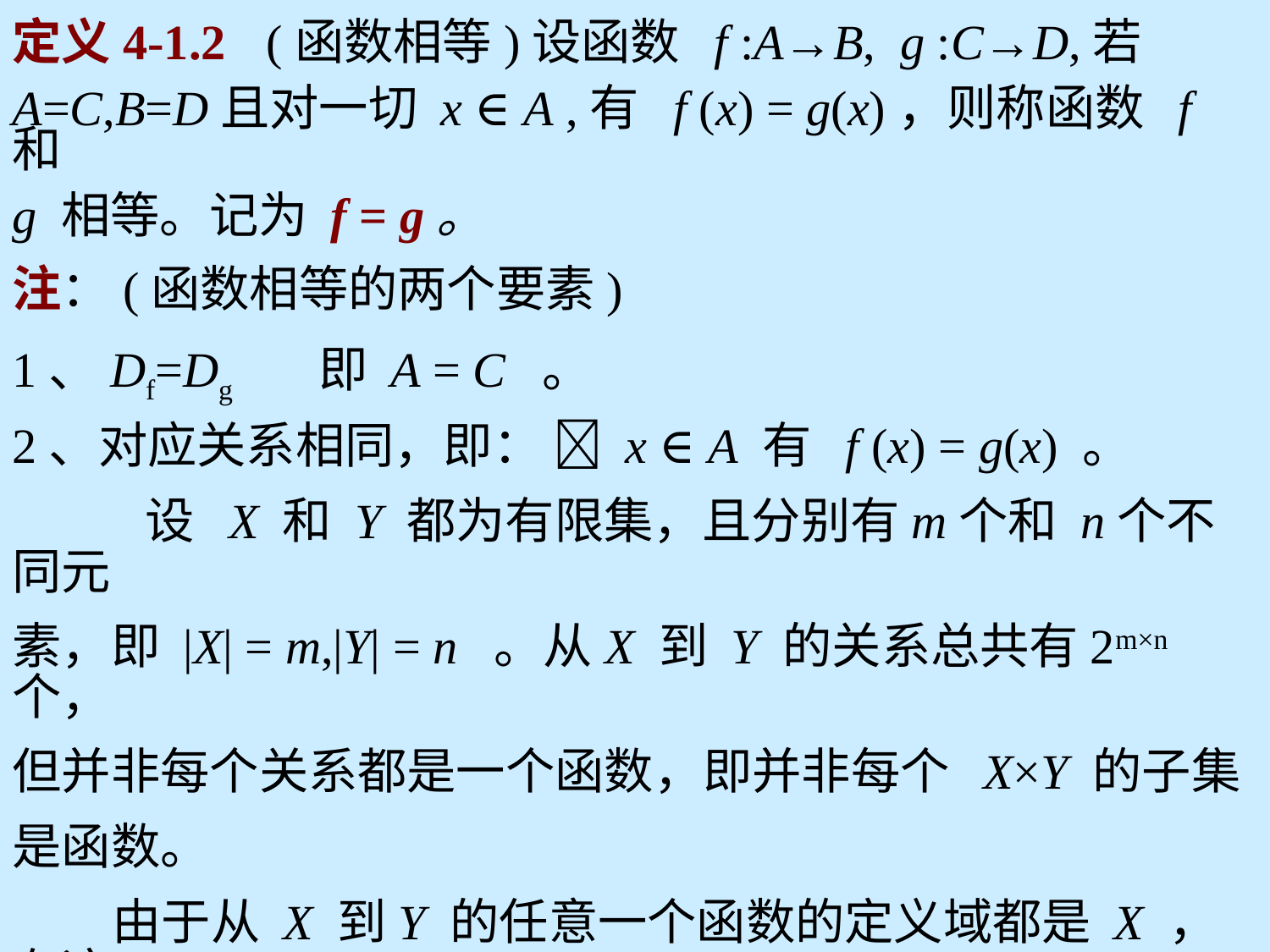

定义4-1.2	(函数相等)设函数  f :A→B,  g :C→D,若
A=C,B=D且对一切 x ∈ A ,有  f (x) = g(x)，则称函数  f  和
g 相等。记为 f = g。
注：(函数相等的两个要素)
1、Df=Dg      即 A = C  。
2、对应关系相同，即： ∀ x ∈ A 有  f (x) = g(x) 。
           设  X 和 Y 都为有限集，且分别有m个和 n个不同元
素，即 |X| = m,|Y| = n  。从X 到 Y 的关系总共有2m×n 个，
但并非每个关系都是一个函数，即并非每个  X×Y 的子集
是函数。
        由于从 X 到Y 的任意一个函数的定义域都是 X ，在这
些函数中每一个恰有m 个序偶。又因为∀ x ∈ X ，可以有